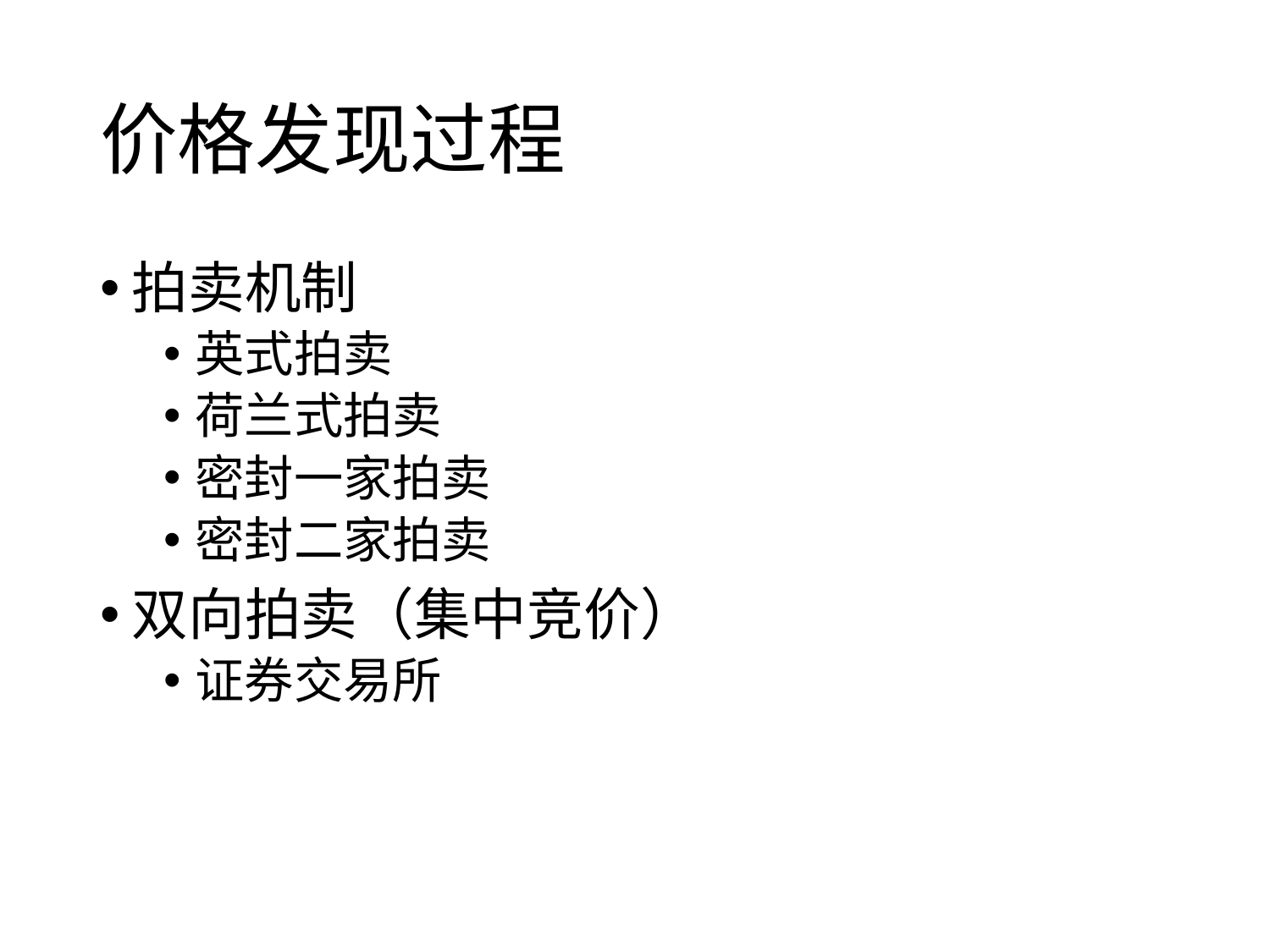

# 价格发现过程
拍卖机制
英式拍卖
荷兰式拍卖
密封一家拍卖
密封二家拍卖
双向拍卖（集中竞价）
证券交易所